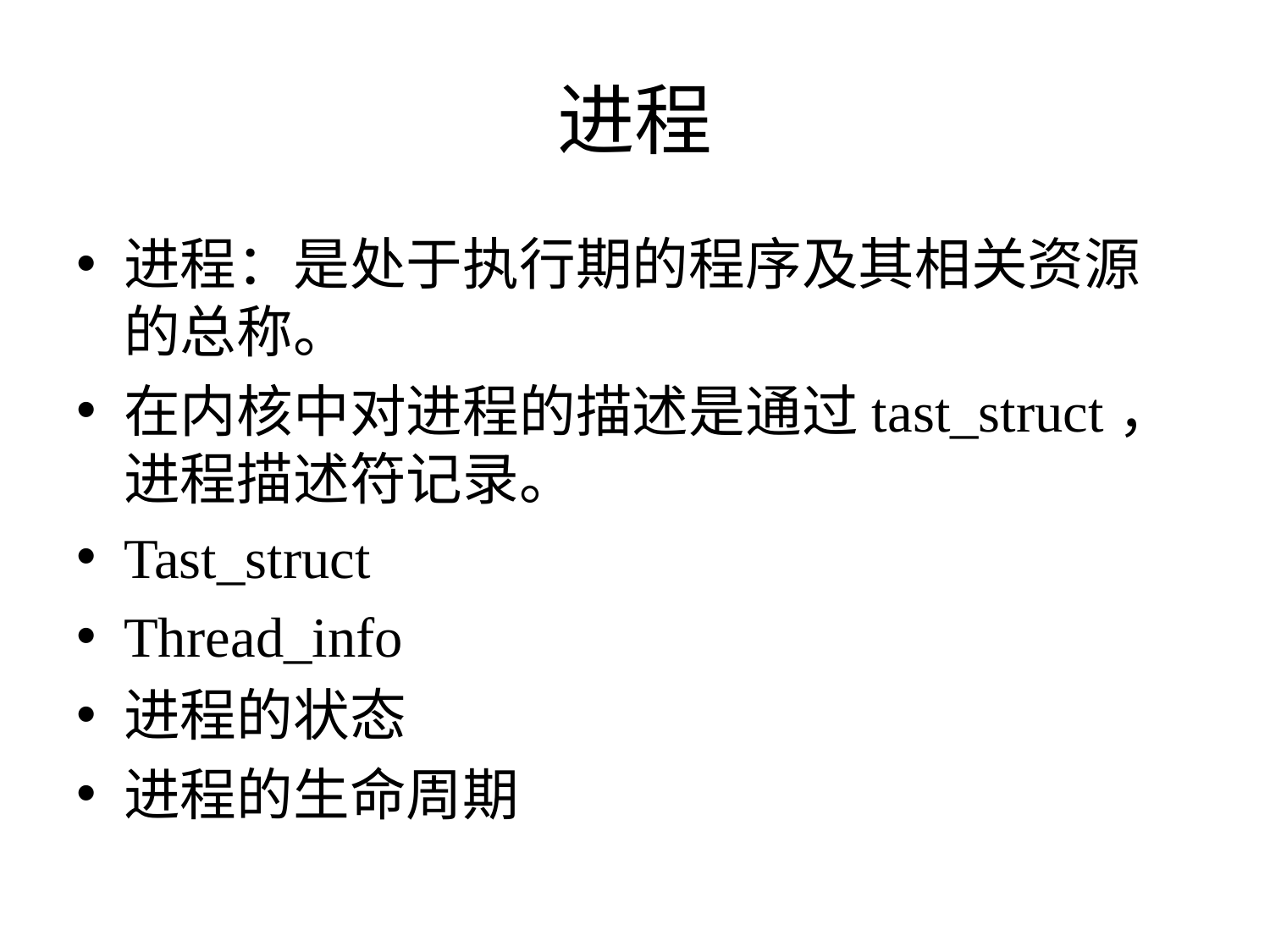

# 进程
进程：是处于执行期的程序及其相关资源的总称。
在内核中对进程的描述是通过tast_struct，进程描述符记录。
Tast_struct
Thread_info
进程的状态
进程的生命周期